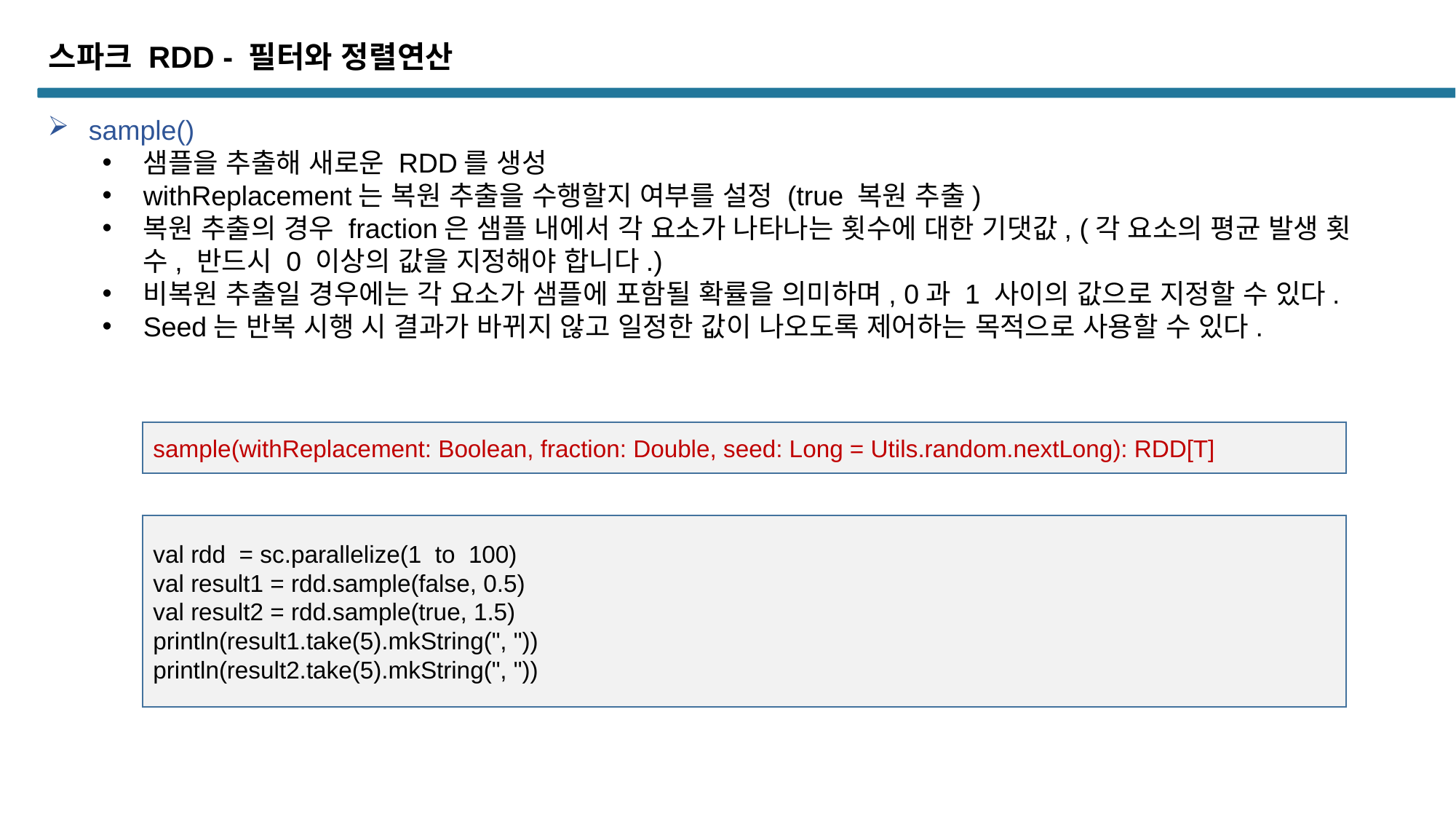

스파크 RDD - 필터와 정렬연산
sample()
샘플을 추출해 새로운 RDD를 생성
withReplacement는 복원 추출을 수행할지 여부를 설정 (true 복원 추출)
복원 추출의 경우 fraction은 샘플 내에서 각 요소가 나타나는 횟수에 대한 기댓값, (각 요소의 평균 발생 횟수, 반드시 0 이상의 값을 지정해야 합니다.)
비복원 추출일 경우에는 각 요소가 샘플에 포함될 확률을 의미하며, 0과 1 사이의 값으로 지정할 수 있다.
Seed는 반복 시행 시 결과가 바뀌지 않고 일정한 값이 나오도록 제어하는 목적으로 사용할 수 있다.

sample(withReplacement: Boolean, fraction: Double, seed: Long = Utils.random.nextLong): RDD[T]
val rdd  = sc.parallelize(1  to  100)
val result1 = rdd.sample(false, 0.5)
val result2 = rdd.sample(true, 1.5)
println(result1.take(5).mkString(", "))
println(result2.take(5).mkString(", "))